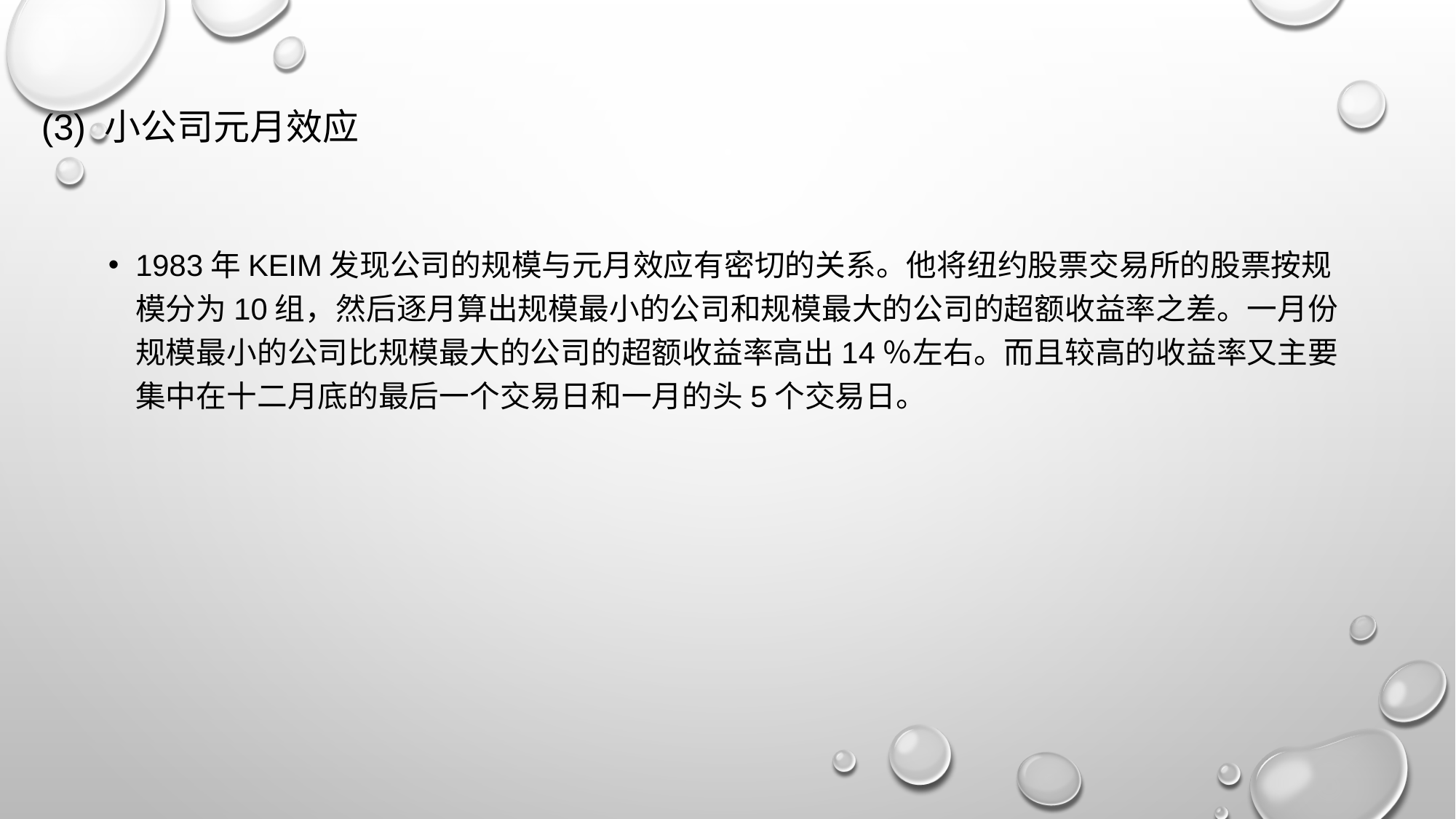

# (3) 小公司元月效应
1983年Keim发现公司的规模与元月效应有密切的关系。他将纽约股票交易所的股票按规模分为10组，然后逐月算出规模最小的公司和规模最大的公司的超额收益率之差。一月份规模最小的公司比规模最大的公司的超额收益率高出14％左右。而且较高的收益率又主要集中在十二月底的最后一个交易日和一月的头5个交易日。